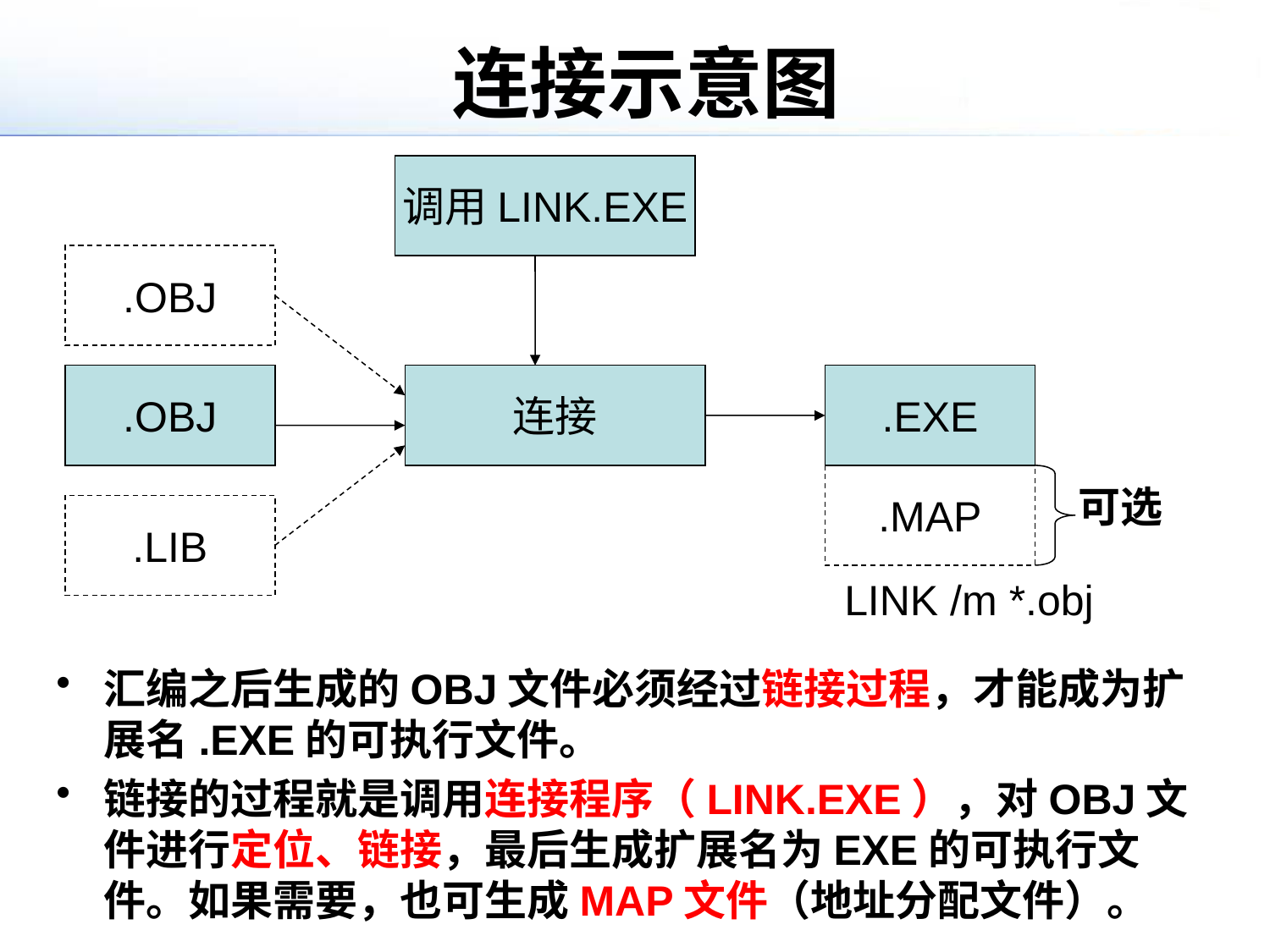

# 连接示意图
调用LINK.EXE
.OBJ

.OBJ
连接
.EXE

.MAP

可选
.LIB
LINK /m *.obj
汇编之后生成的OBJ文件必须经过链接过程，才能成为扩展名.EXE的可执行文件。
链接的过程就是调用连接程序（LINK.EXE），对OBJ文件进行定位、链接，最后生成扩展名为EXE的可执行文件。如果需要，也可生成MAP文件（地址分配文件）。